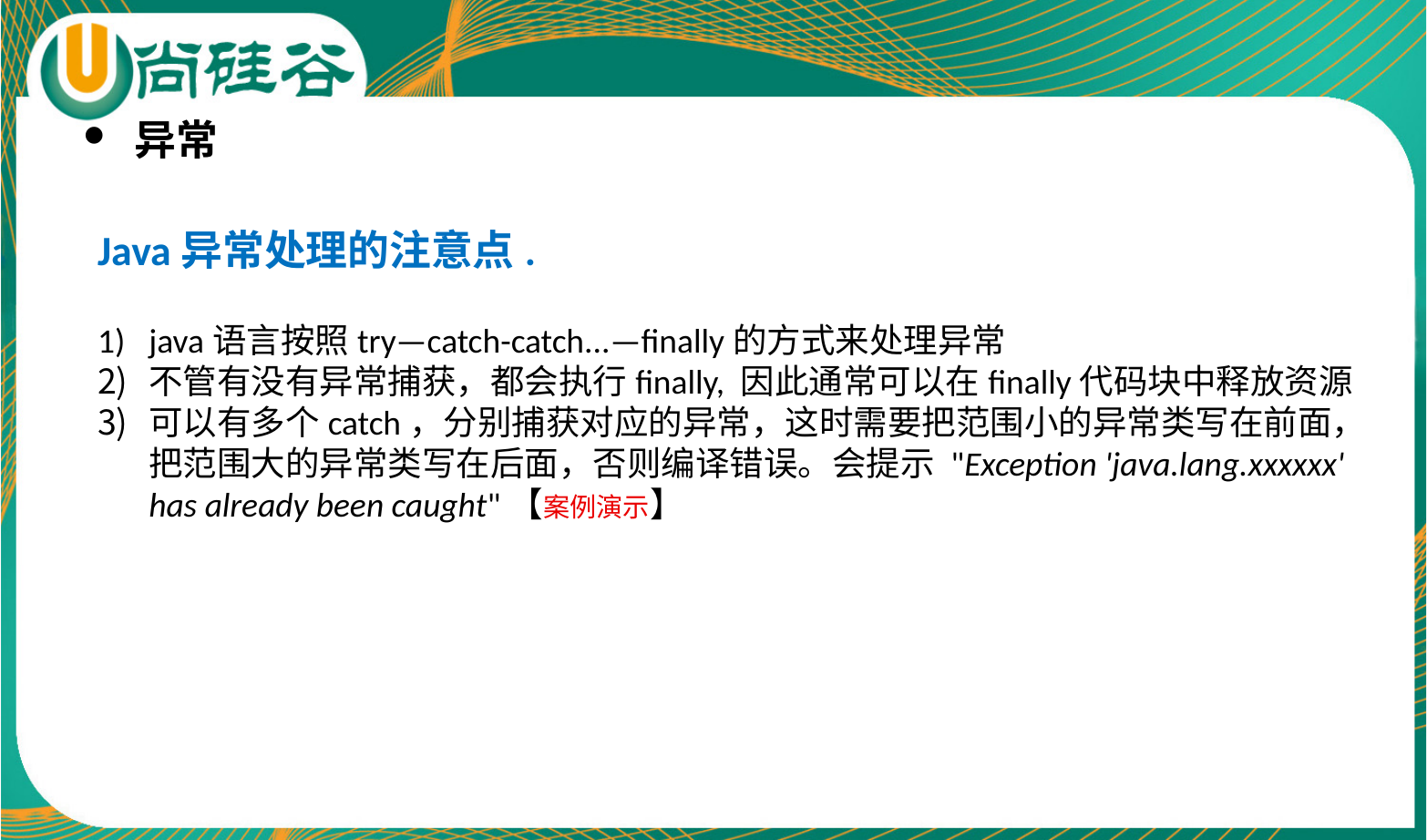

异常

Java异常处理的注意点.

java语言按照try—catch-catch...—finally的方式来处理异常
不管有没有异常捕获，都会执行finally, 因此通常可以在finally代码块中释放资源
可以有多个catch，分别捕获对应的异常，这时需要把范围小的异常类写在前面，把范围大的异常类写在后面，否则编译错误。会提示 "Exception 'java.lang.xxxxxx' has already been caught"【案例演示】